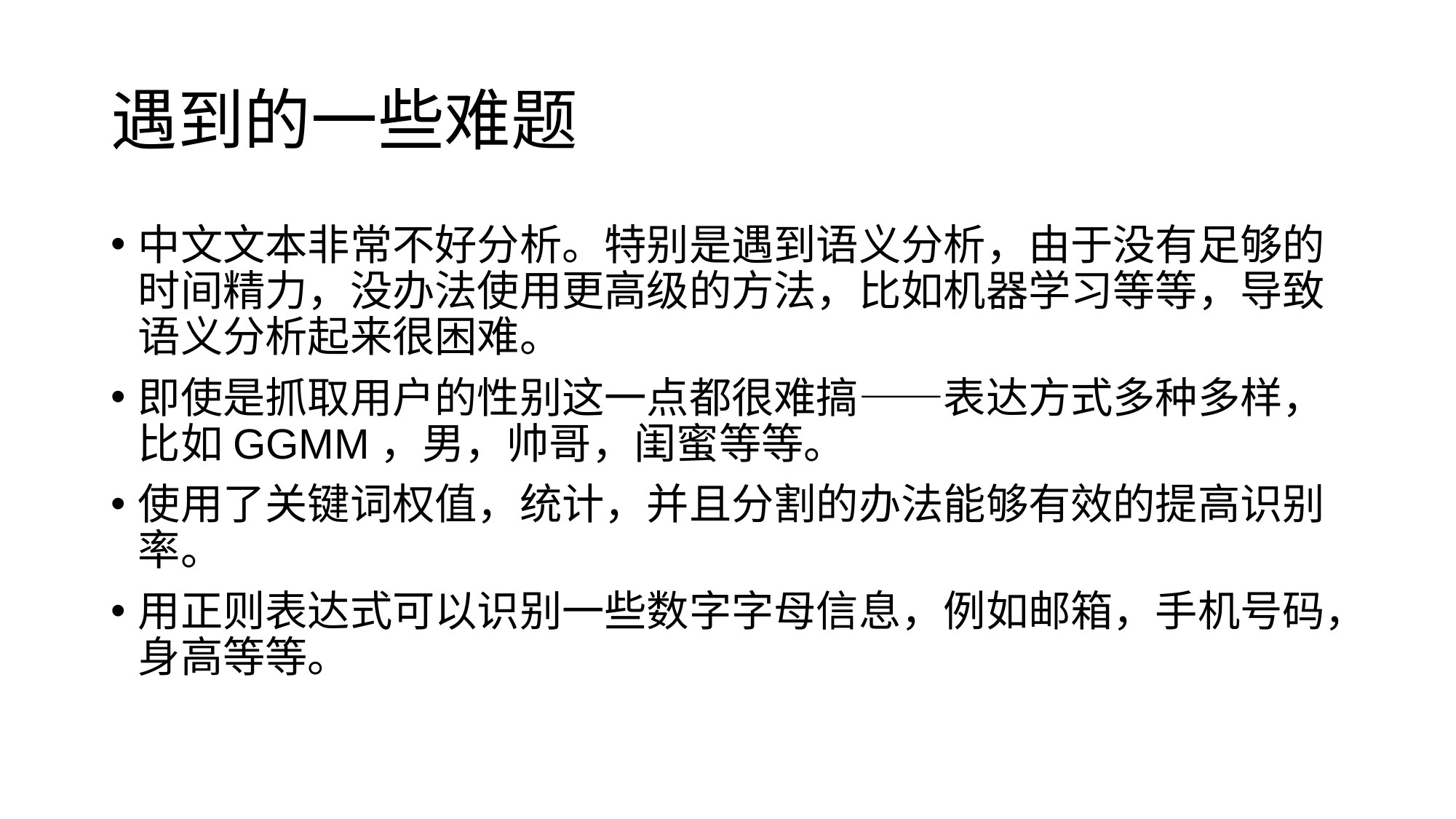

# 遇到的一些难题
中文文本非常不好分析。特别是遇到语义分析，由于没有足够的时间精力，没办法使用更高级的方法，比如机器学习等等，导致语义分析起来很困难。
即使是抓取用户的性别这一点都很难搞——表达方式多种多样，比如GGMM，男，帅哥，闺蜜等等。
使用了关键词权值，统计，并且分割的办法能够有效的提高识别率。
用正则表达式可以识别一些数字字母信息，例如邮箱，手机号码，身高等等。